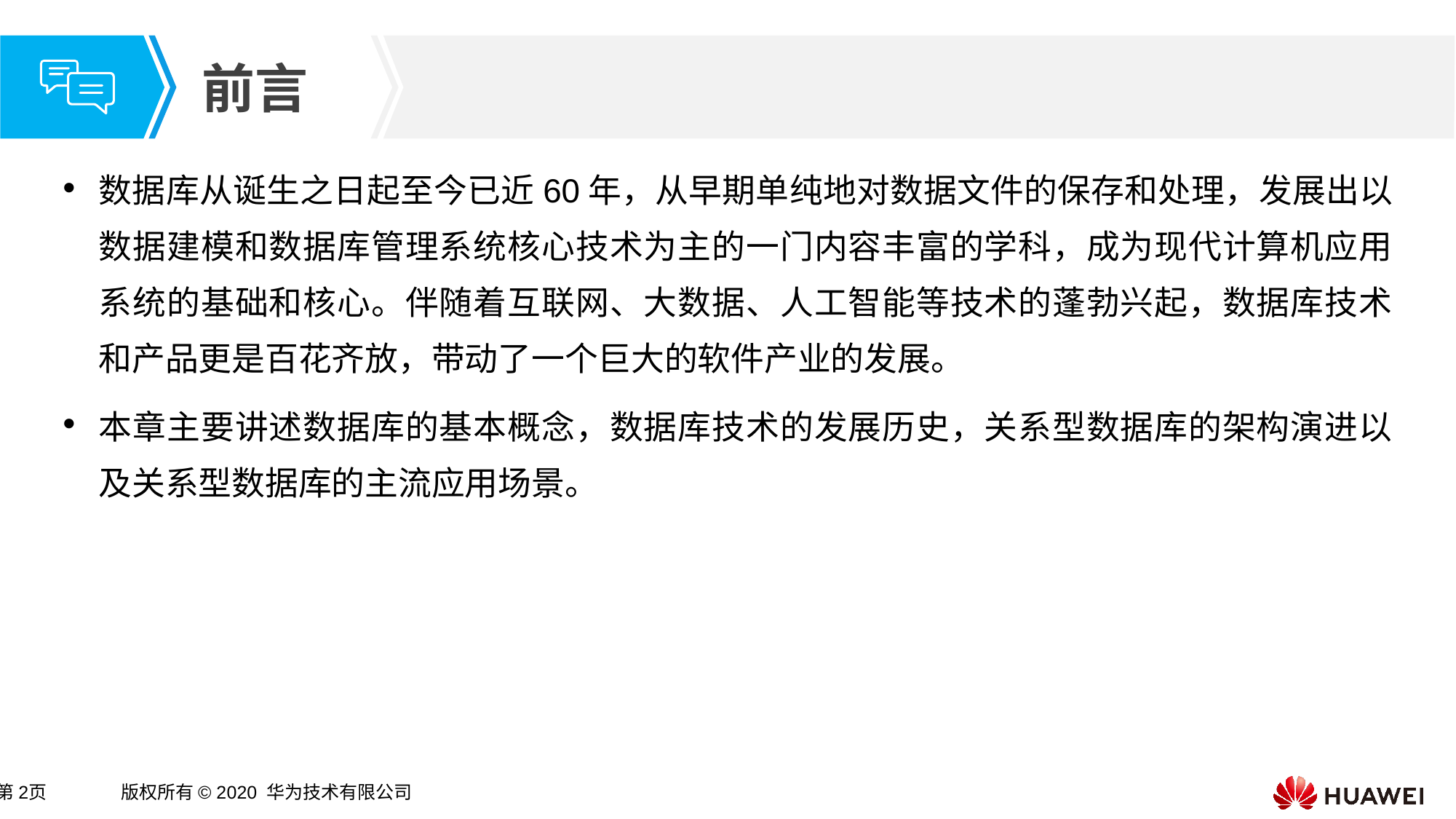

数据库从诞生之日起至今已近60年，从早期单纯地对数据文件的保存和处理，发展出以数据建模和数据库管理系统核心技术为主的一门内容丰富的学科，成为现代计算机应用系统的基础和核心。伴随着互联网、大数据、人工智能等技术的蓬勃兴起，数据库技术和产品更是百花齐放，带动了一个巨大的软件产业的发展。
本章主要讲述数据库的基本概念，数据库技术的发展历史，关系型数据库的架构演进以及关系型数据库的主流应用场景。